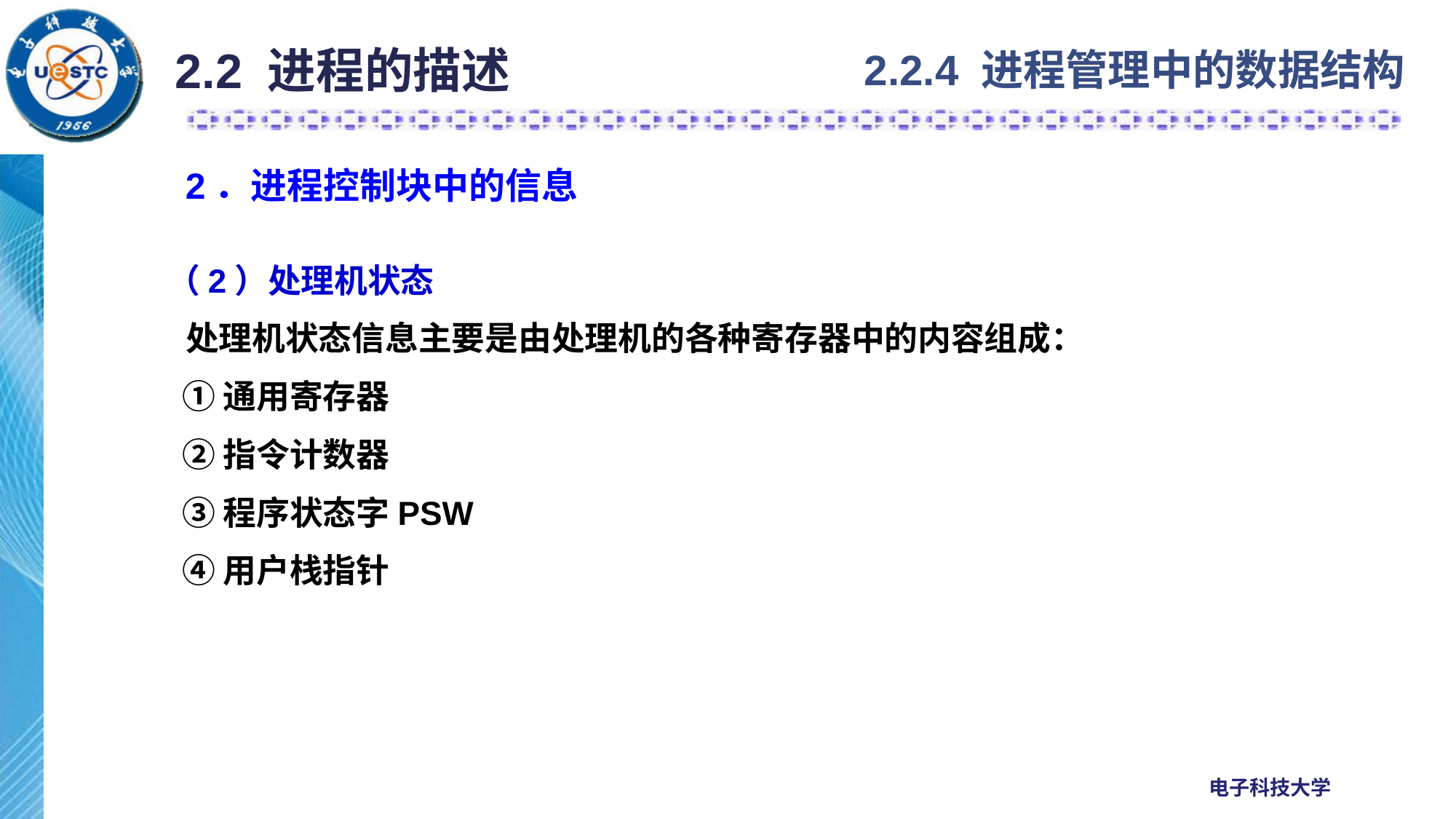

2.2 进程的描述
2.2.4 进程管理中的数据结构
 2．进程控制块中的信息
（2）处理机状态
	处理机状态信息主要是由处理机的各种寄存器中的内容组成：
  ①通用寄存器
  ②指令计数器
  ③程序状态字PSW
  ④用户栈指针